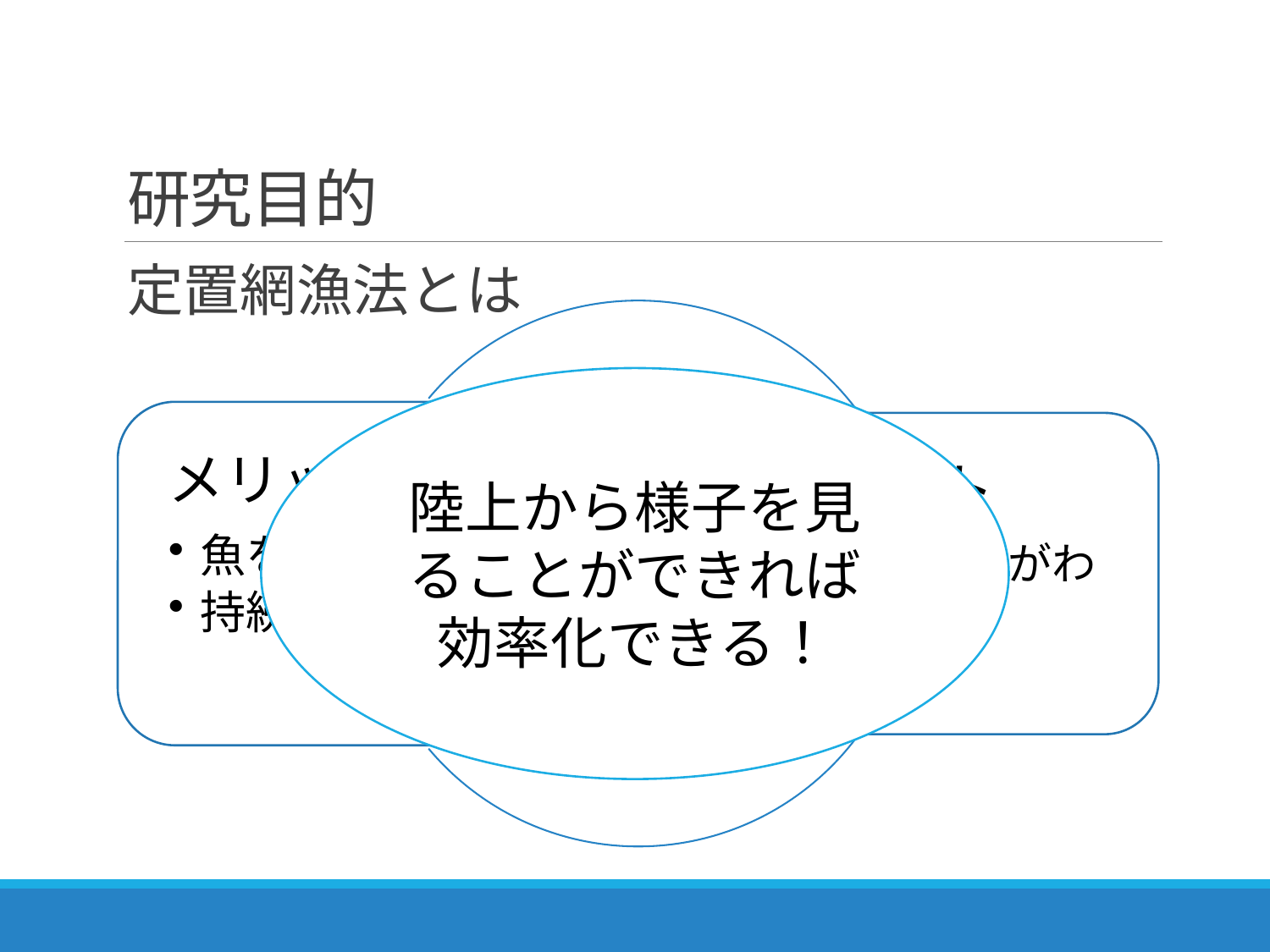

# 研究目的
メリット
魚を獲りすぎない
持続可能!
デメリット
魚の種類や数がわからない
効率が悪い
定置網漁法とは

陸上から様子を見ることができれば
効率化できる！